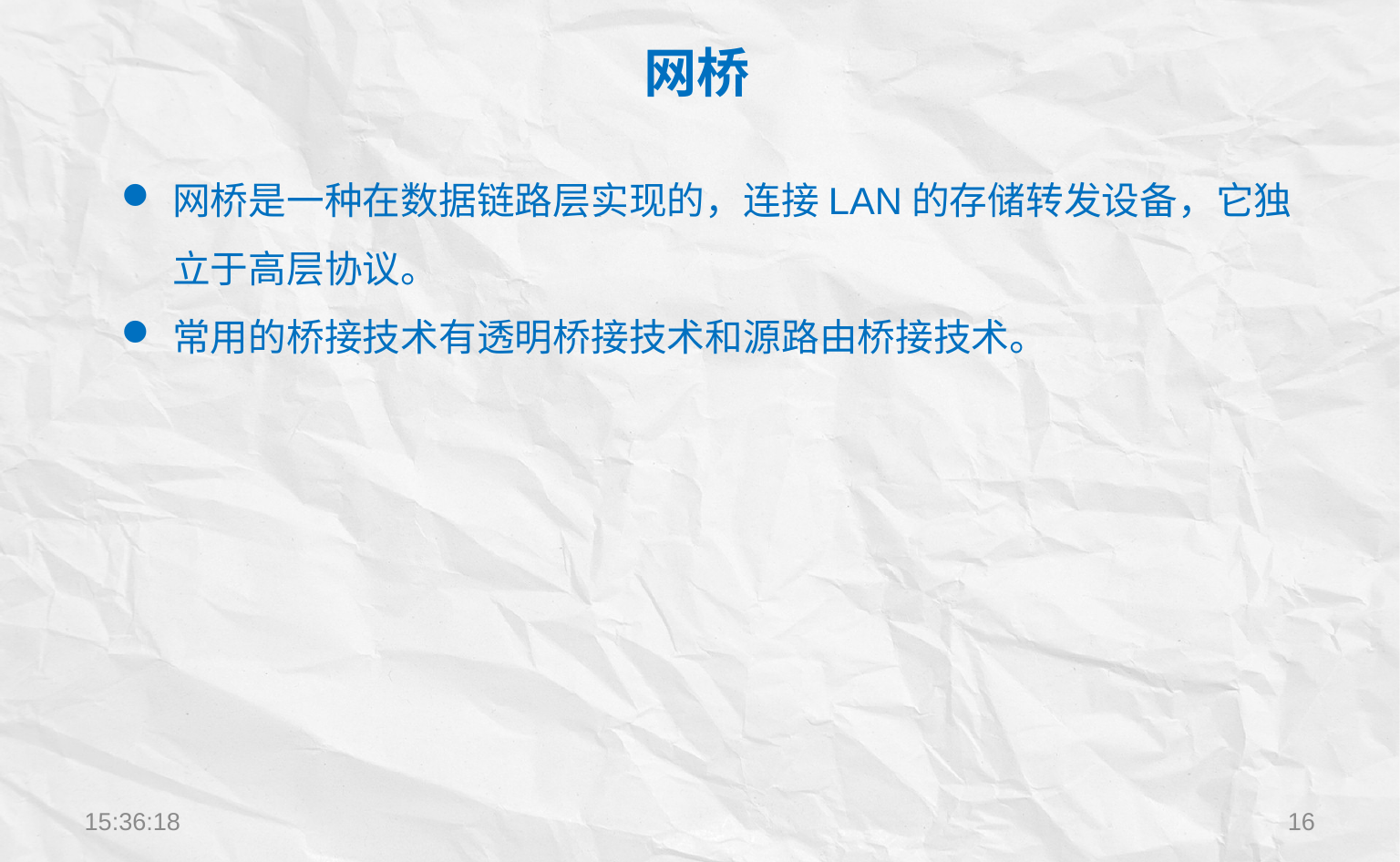

网桥
网桥是一种在数据链路层实现的，连接LAN的存储转发设备，它独立于高层协议。
常用的桥接技术有透明桥接技术和源路由桥接技术。
15:36:18
 16